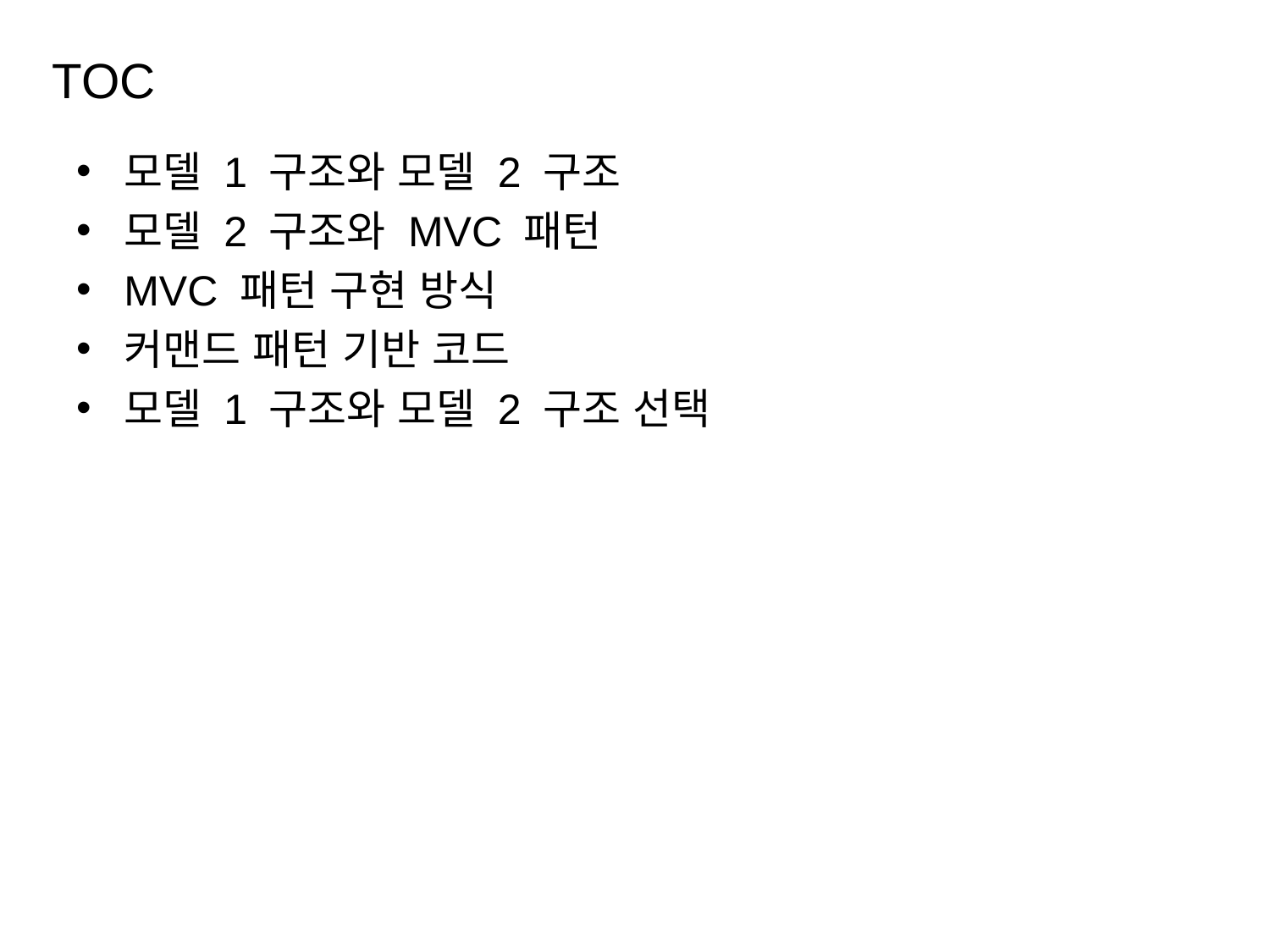

# TOC
모델 1 구조와 모델 2 구조
모델 2 구조와 MVC 패턴
MVC 패턴 구현 방식
커맨드 패턴 기반 코드
모델 1 구조와 모델 2 구조 선택